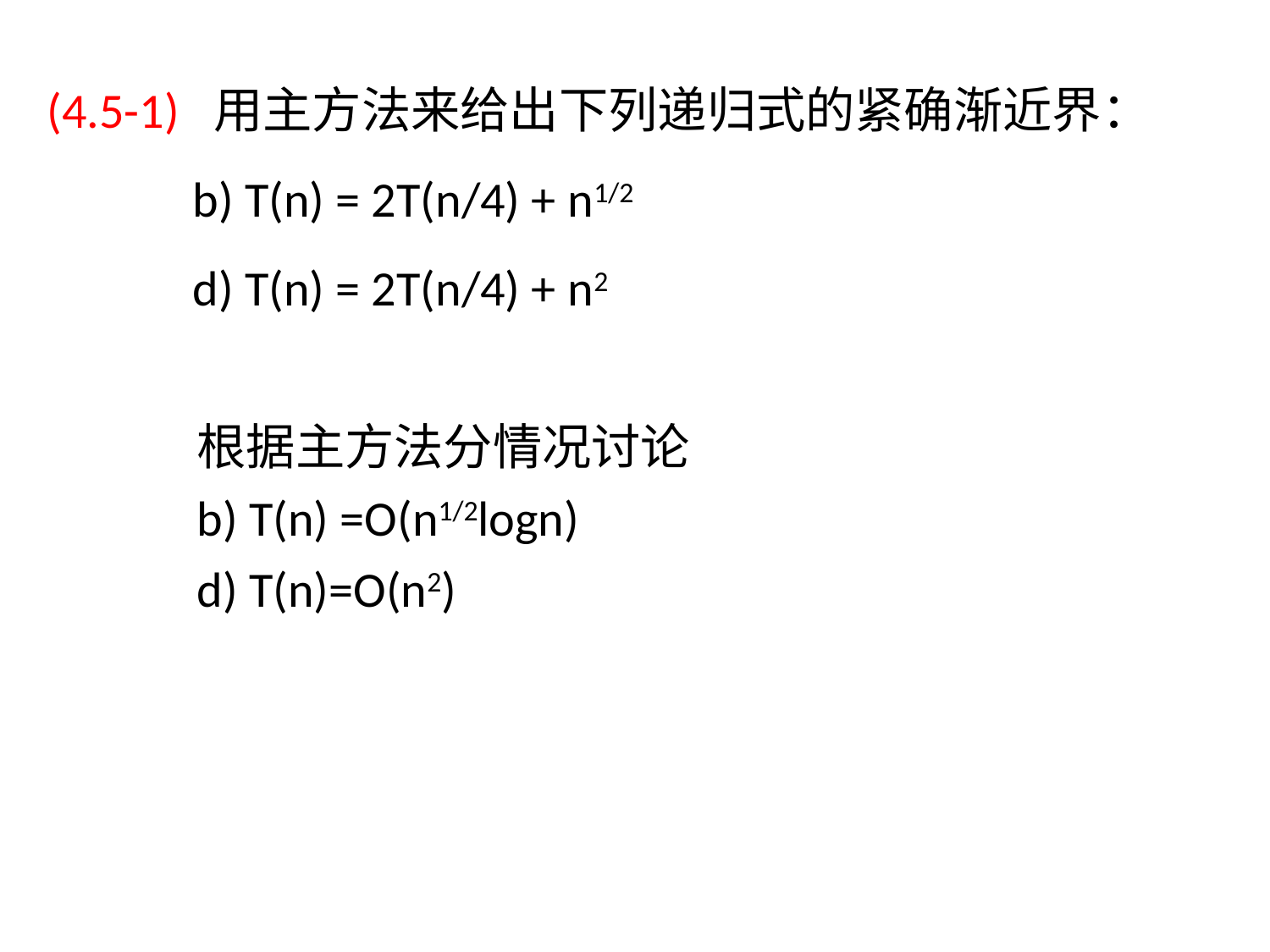

(4.5-1)  用主方法来给出下列递归式的紧确渐近界：
             b) T(n) = 2T(n/4) + n1/2
             d) T(n) = 2T(n/4) + n2

根据主方法分情况讨论
b) T(n) =O(n1/2logn)
d) T(n)=O(n2)